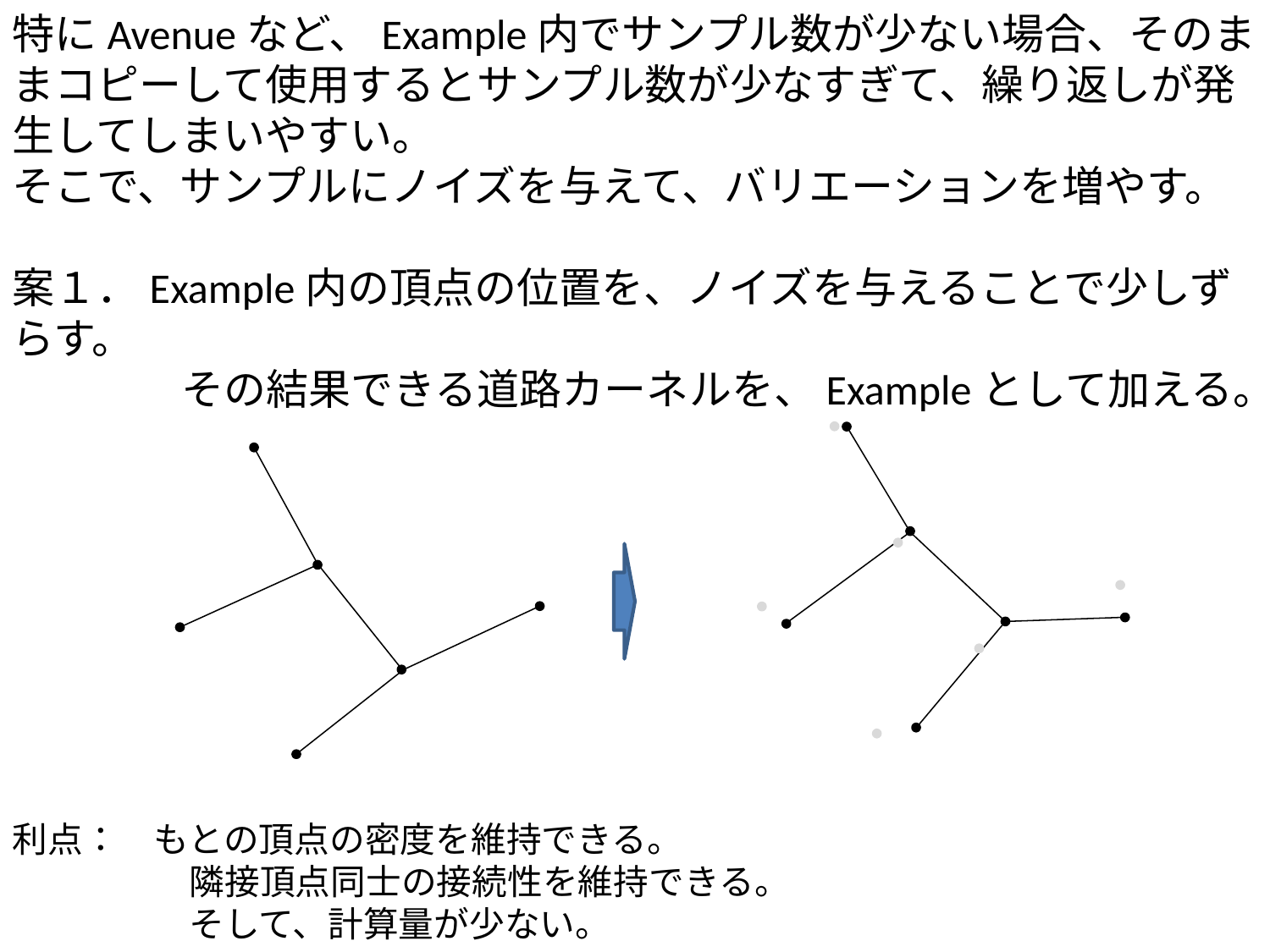

特にAvenueなど、Example内でサンプル数が少ない場合、そのままコピーして使用するとサンプル数が少なすぎて、繰り返しが発生してしまいやすい。
そこで、サンプルにノイズを与えて、バリエーションを増やす。

案１．Example内の頂点の位置を、ノイズを与えることで少しずらす。
　　　　その結果できる道路カーネルを、Exampleとして加える。

利点：　もとの頂点の密度を維持できる。
　　　　　隣接頂点同士の接続性を維持できる。
　　　　　そして、計算量が少ない。